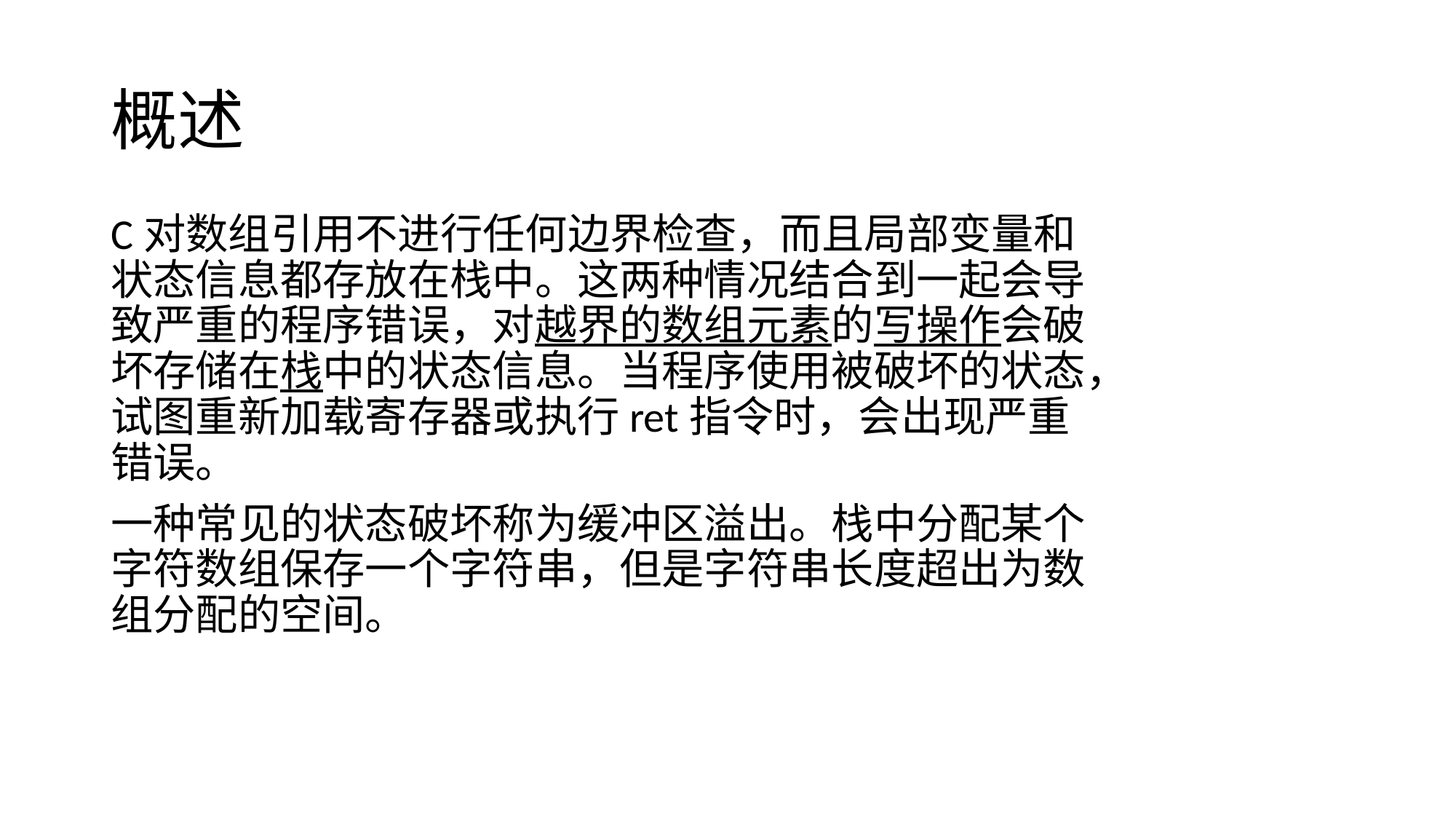

# 概述
C对数组引用不进行任何边界检查，而且局部变量和状态信息都存放在栈中。这两种情况结合到一起会导致严重的程序错误，对越界的数组元素的写操作会破坏存储在栈中的状态信息。当程序使用被破坏的状态，试图重新加载寄存器或执行ret指令时，会出现严重错误。
一种常见的状态破坏称为缓冲区溢出。栈中分配某个字符数组保存一个字符串，但是字符串长度超出为数组分配的空间。